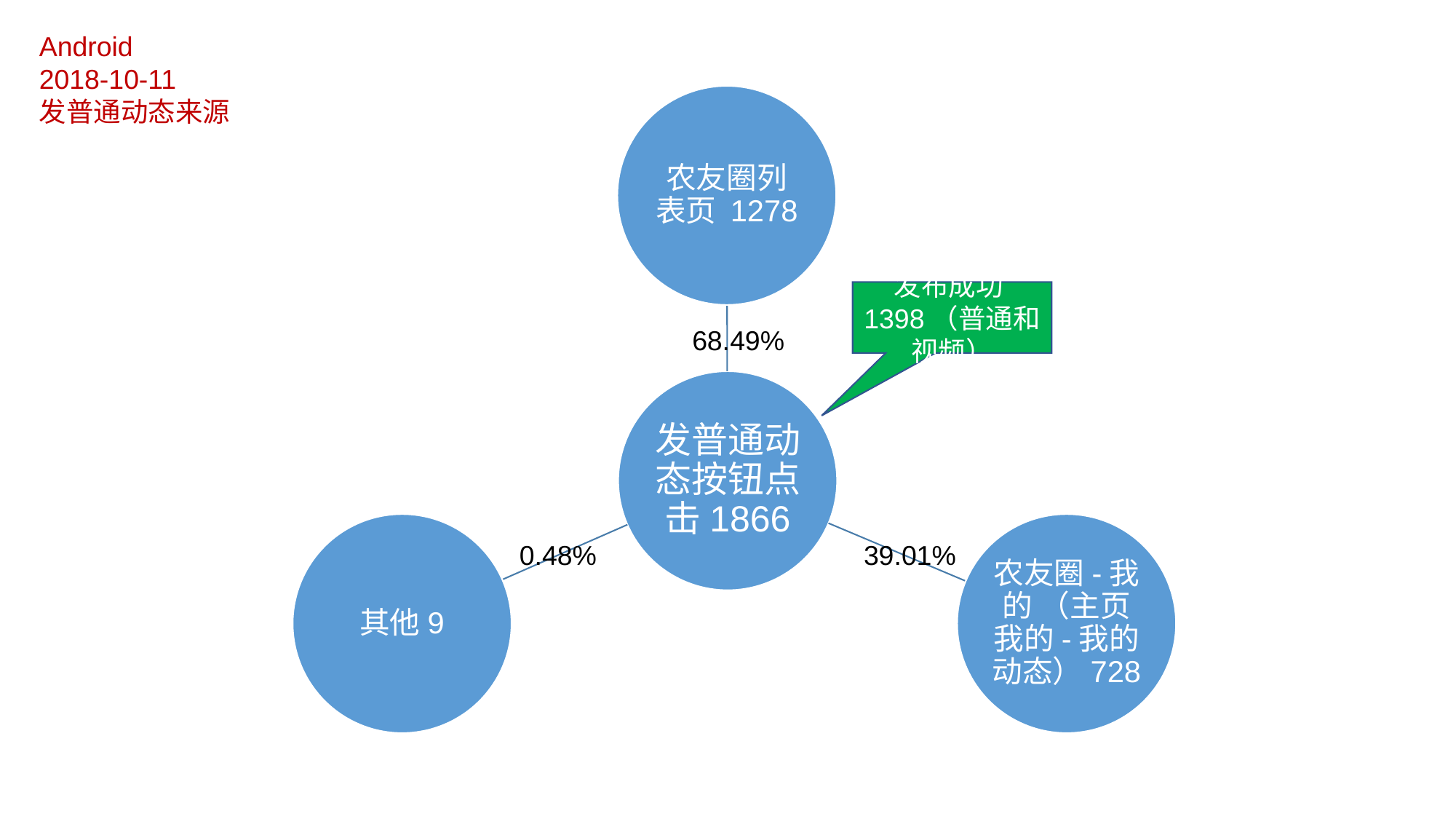

Android
2018-10-11
发普通动态来源
发普通动态按钮点击1866

农友圈列表页 1278

农友圈-我的 （主页我的-我的动态）728

其他9
发布成功1398（普通和视频）
68.49%
0.48%
39.01%